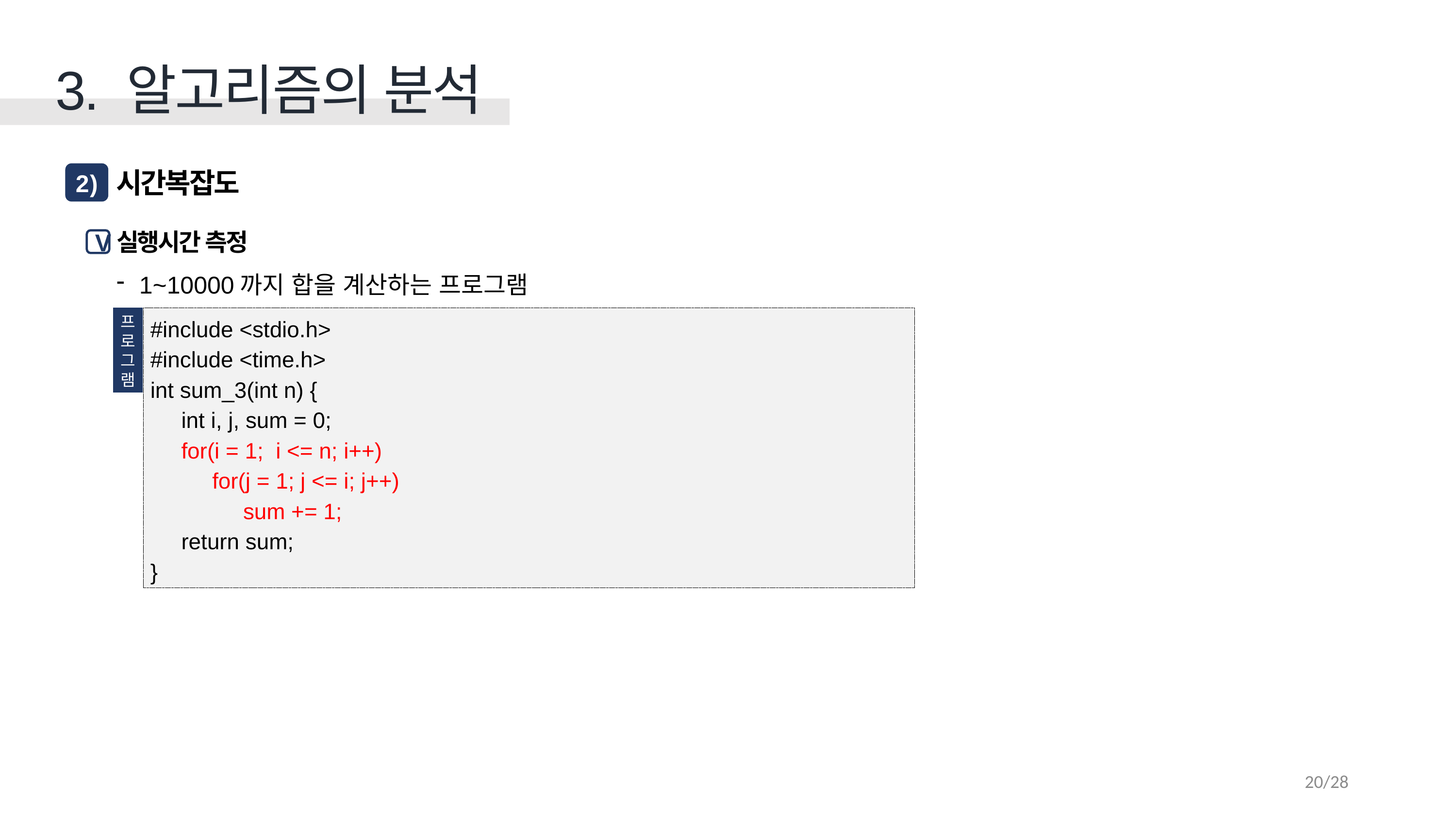

3. 알고리즘의 분석

시간복잡도
2 )
실행시간 측정
V
1~10000까지 합을 계산하는 프로그램
프
로
그
램
#include <stdio.h>
#include <time.h>
int sum_3(int n) {
     int i, j, sum = 0;
     for(i = 1;  i <= n; i++)
          for(j = 1; j <= i; j++)
               sum += 1;
     return sum;
}
20/28